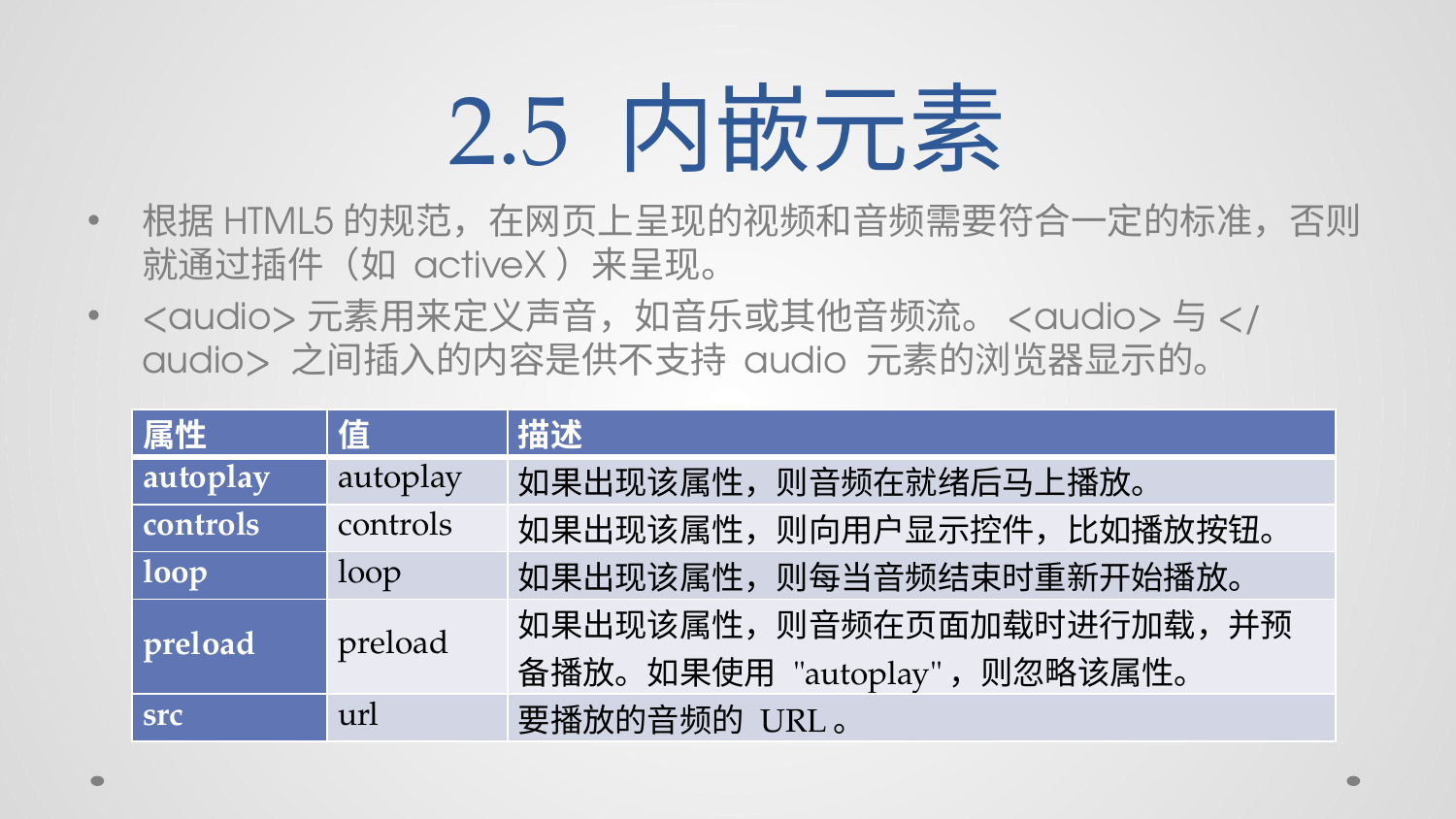

# 2.5 内嵌元素
根据HTML5的规范，在网页上呈现的视频和音频需要符合一定的标准，否则就通过插件（如 activeX）来呈现。
<audio>元素用来定义声音，如音乐或其他音频流。<audio>与</audio> 之间插入的内容是供不支持 audio 元素的浏览器显示的。
| 属性 | 值 | 描述 |
| --- | --- | --- |
| autoplay | autoplay | 如果出现该属性，则音频在就绪后马上播放。 |
| controls | controls | 如果出现该属性，则向用户显示控件，比如播放按钮。 |
| loop | loop | 如果出现该属性，则每当音频结束时重新开始播放。 |
| preload | preload | 如果出现该属性，则音频在页面加载时进行加载，并预备播放。如果使用 "autoplay"，则忽略该属性。 |
| src | url | 要播放的音频的 URL。 |